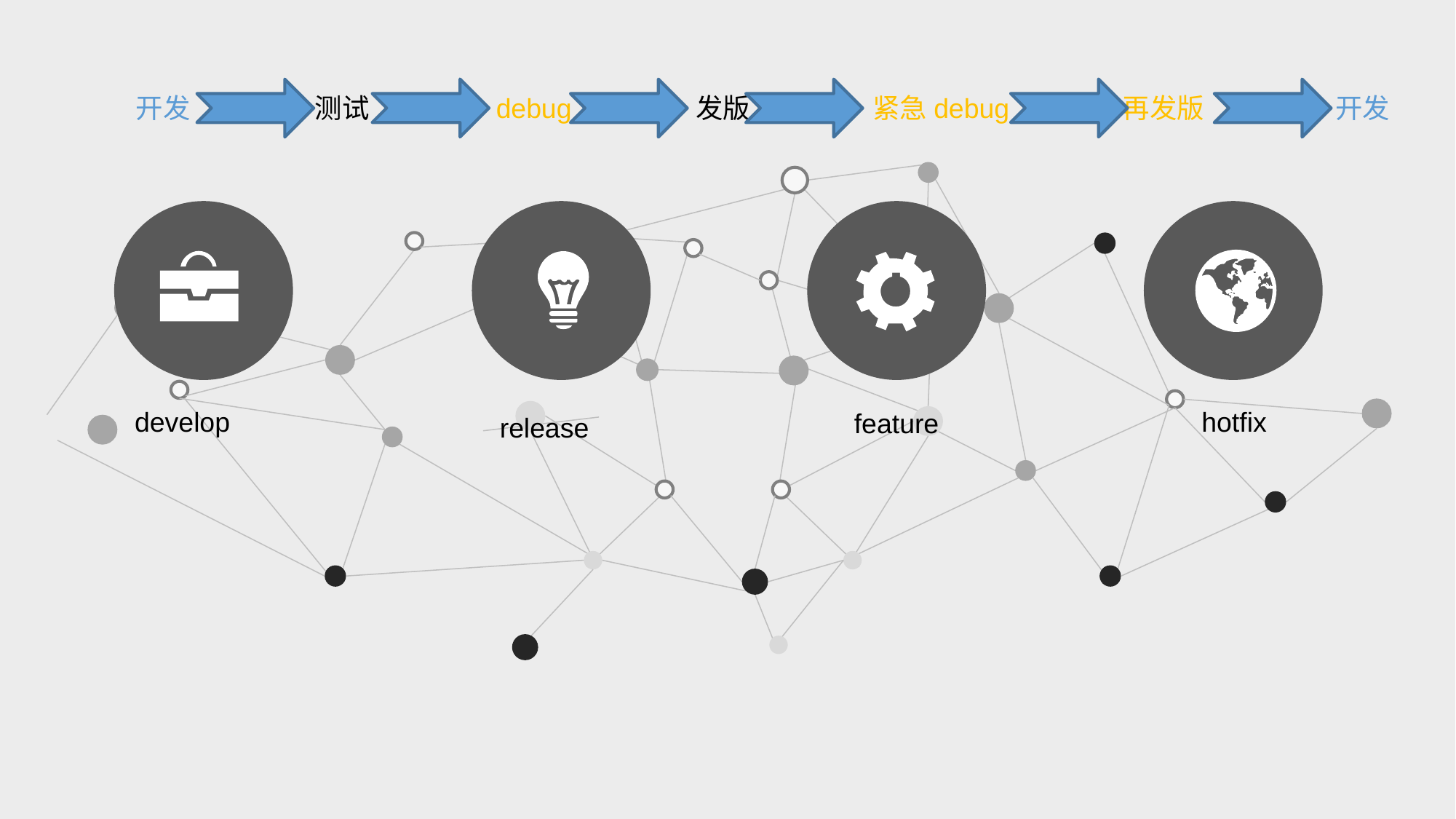

开发	        测试	   debug  	 发版              紧急debug              再发版               开发

hotfix

develop
feature

release